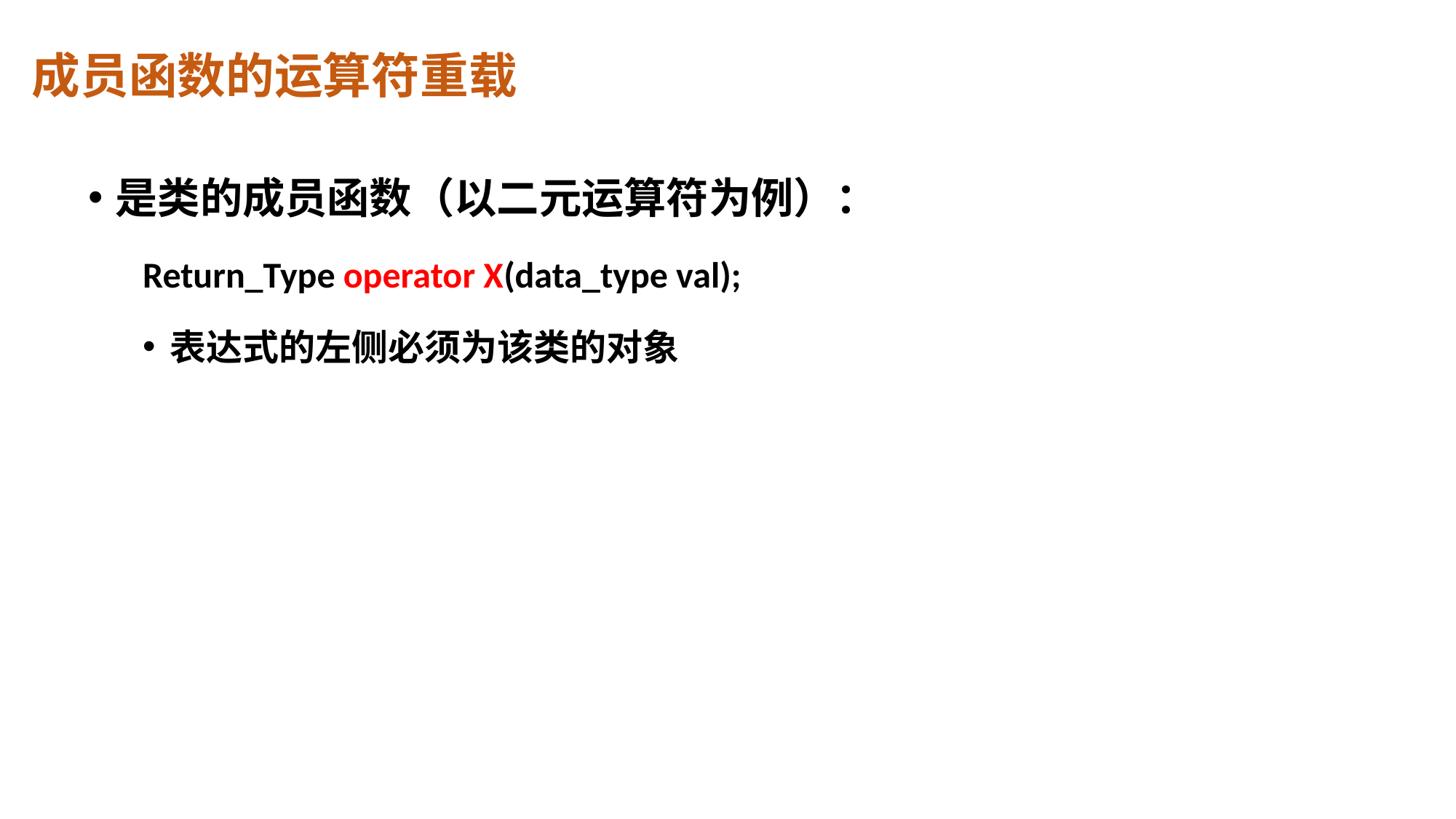

# 成员函数的运算符重载
是类的成员函数（以二元运算符为例）：
Return_Type operator X(data_type val);
表达式的左侧必须为该类的对象